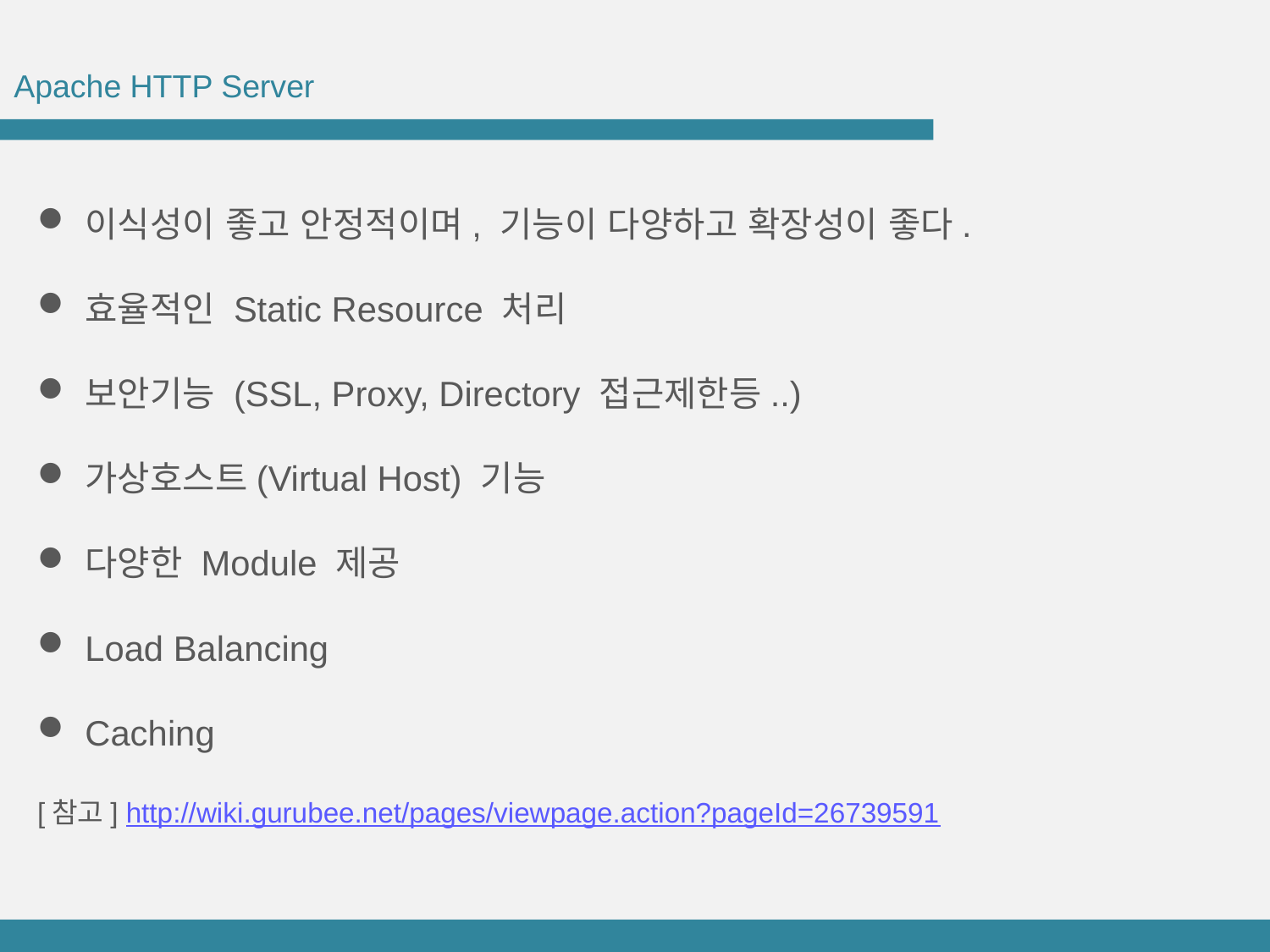

Apache HTTP Server

이식성이 좋고 안정적이며, 기능이 다양하고 확장성이 좋다.

효율적인 Static Resource 처리

보안기능 (SSL, Proxy, Directory 접근제한등..)

가상호스트(Virtual Host) 기능

다양한 Module 제공

Load Balancing

Caching

[참고] http://wiki.gurubee.net/pages/viewpage.action?pageId=26739591